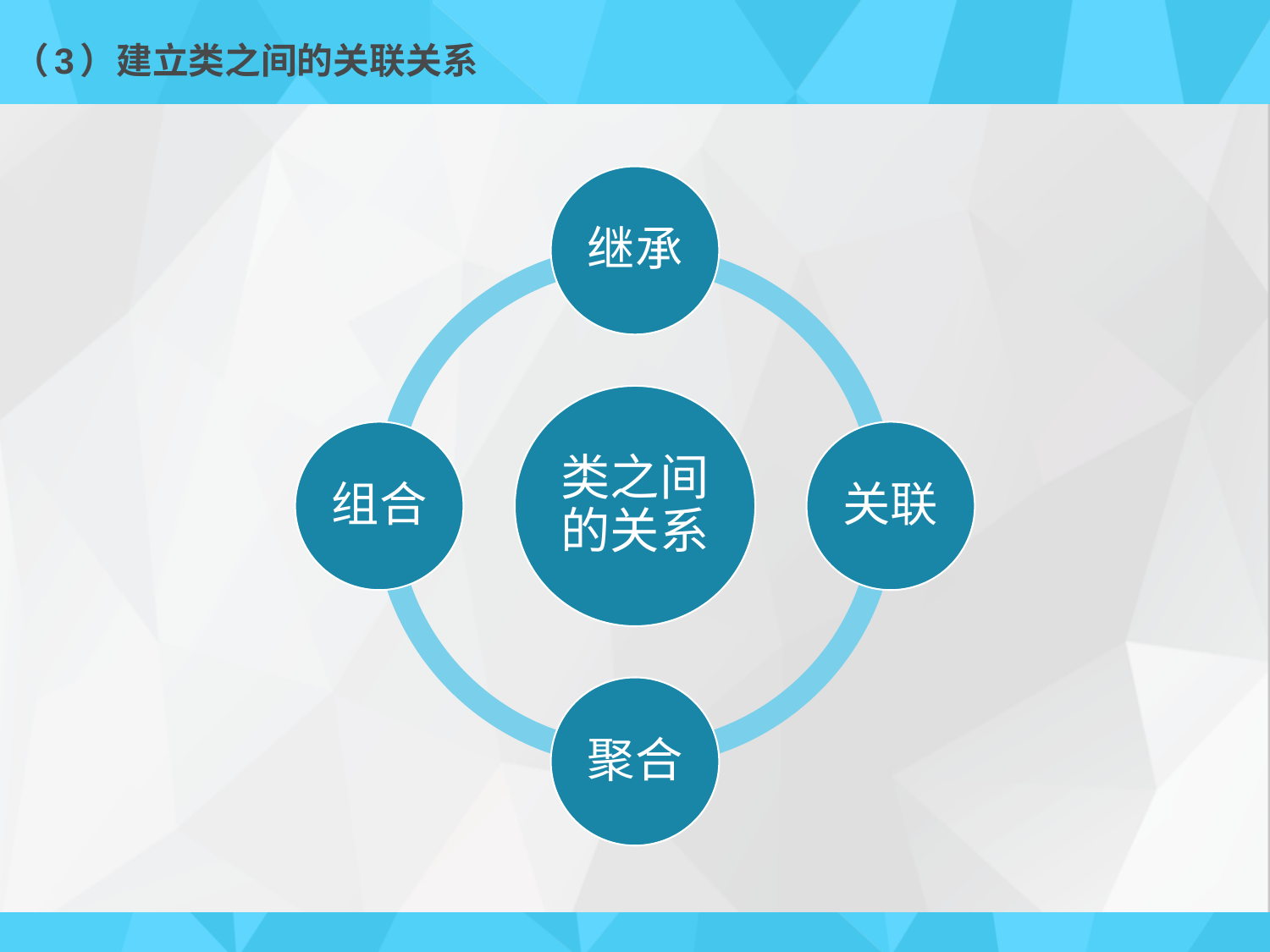

# （3）建立类之间的关联关系
类之间的关系
继承
关联
聚合
组合